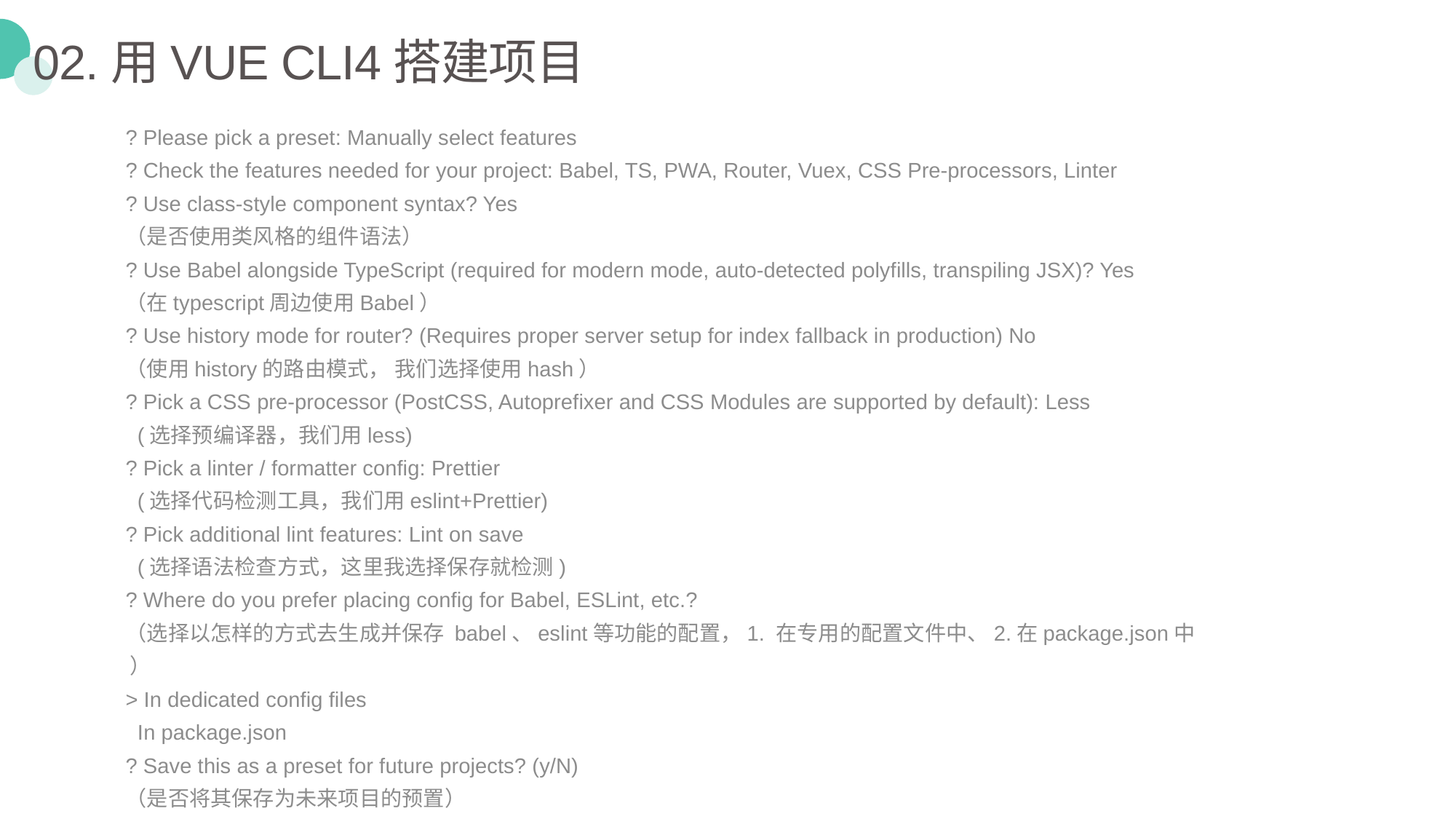

02.用VUE CLI4搭建项目

? Please pick a preset: Manually select features
? Check the features needed for your project: Babel, TS, PWA, Router, Vuex, CSS Pre-processors, Linter
? Use class-style component syntax? Yes
（是否使用类风格的组件语法）
? Use Babel alongside TypeScript (required for modern mode, auto-detected polyfills, transpiling JSX)? Yes
（在typescript周边使用Babel）
? Use history mode for router? (Requires proper server setup for index fallback in production) No
（使用history的路由模式， 我们选择使用hash）
? Pick a CSS pre-processor (PostCSS, Autoprefixer and CSS Modules are supported by default): Less
  (选择预编译器，我们用less)
? Pick a linter / formatter config: Prettier
  (选择代码检测工具，我们用eslint+Prettier)
? Pick additional lint features: Lint on save
  (选择语法检查方式，这里我选择保存就检测)
? Where do you prefer placing config for Babel, ESLint, etc.?
（选择以怎样的方式去生成并保存 babel、eslint等功能的配置，1. 在专用的配置文件中、2.在package.json中 ）
> In dedicated config files
  In package.json
? Save this as a preset for future projects? (y/N)
（是否将其保存为未来项目的预置）